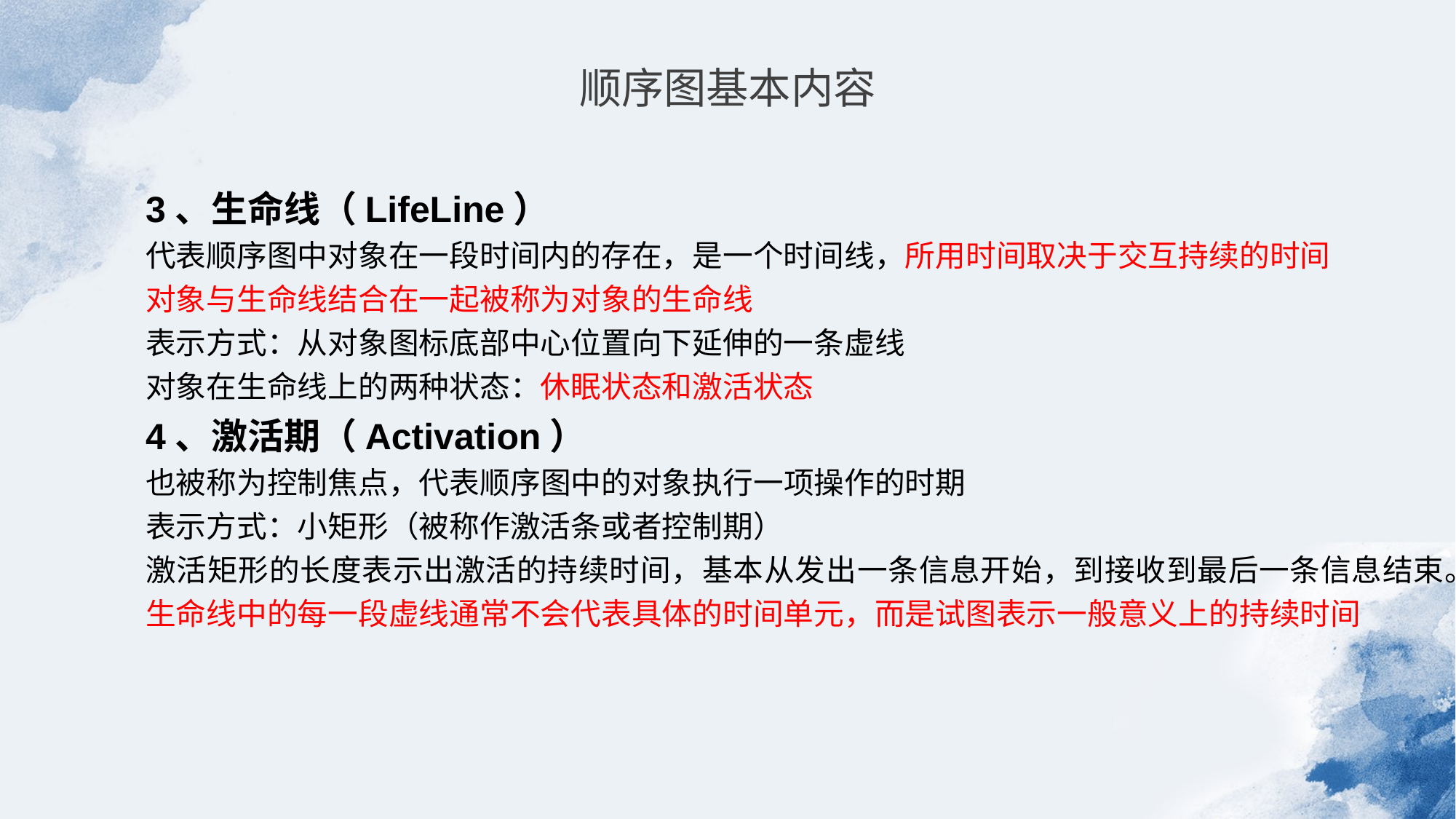

顺序图基本内容

3、生命线（LifeLine）
代表顺序图中对象在一段时间内的存在，是一个时间线，所用时间取决于交互持续的时间
对象与生命线结合在一起被称为对象的生命线
表示方式：从对象图标底部中心位置向下延伸的一条虚线
对象在生命线上的两种状态：休眠状态和激活状态
4、激活期（Activation）
也被称为控制焦点，代表顺序图中的对象执行一项操作的时期
表示方式：小矩形（被称作激活条或者控制期）
激活矩形的长度表示出激活的持续时间，基本从发出一条信息开始，到接收到最后一条信息结束。
生命线中的每一段虚线通常不会代表具体的时间单元，而是试图表示一般意义上的持续时间